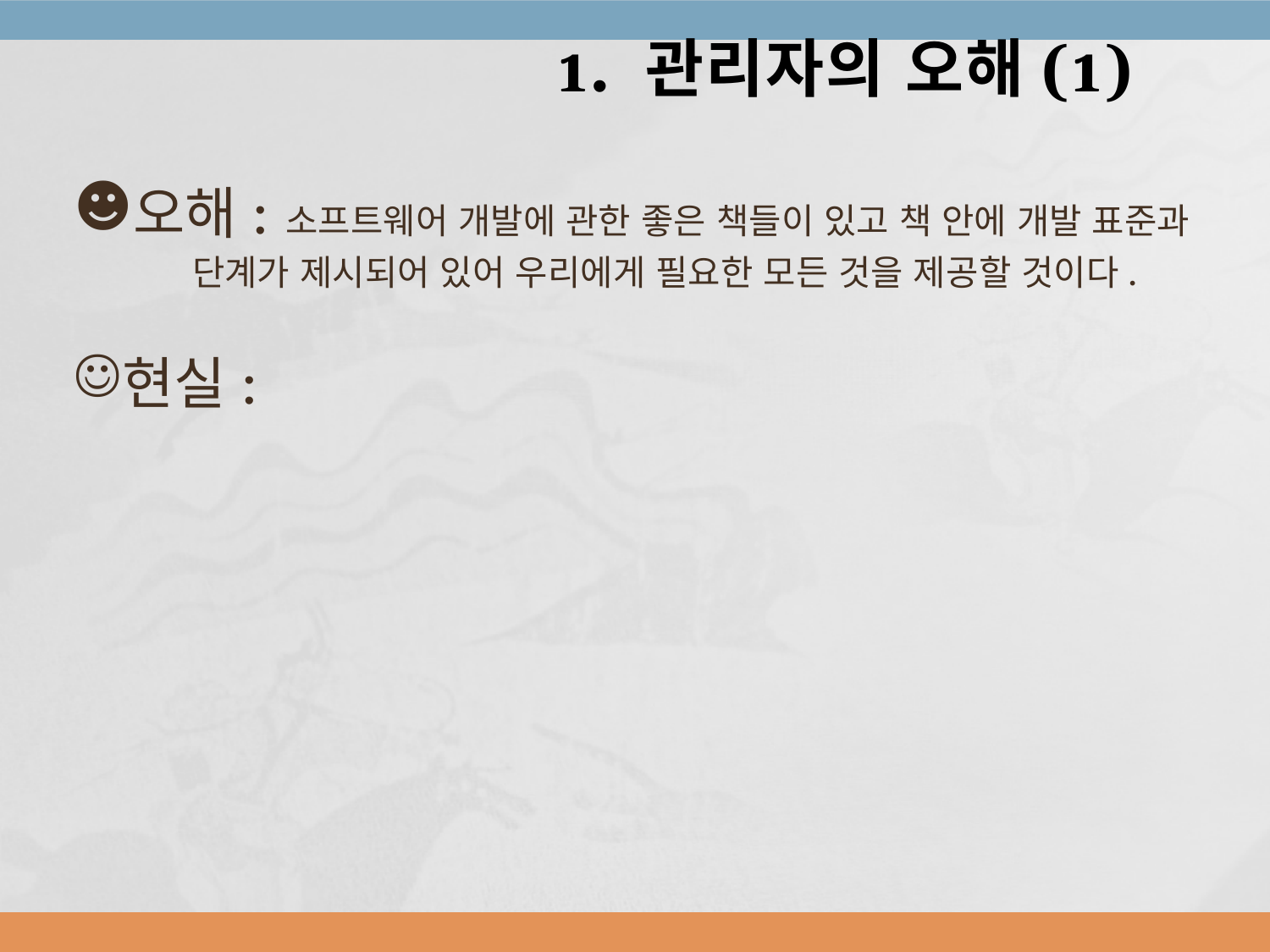

1. 관리자의 오해(1)
오해: 소프트웨어 개발에 관한 좋은 책들이 있고 책 안에 개발 표준과
           단계가 제시되어 있어 우리에게 필요한 모든 것을 제공할 것이다.

현실: